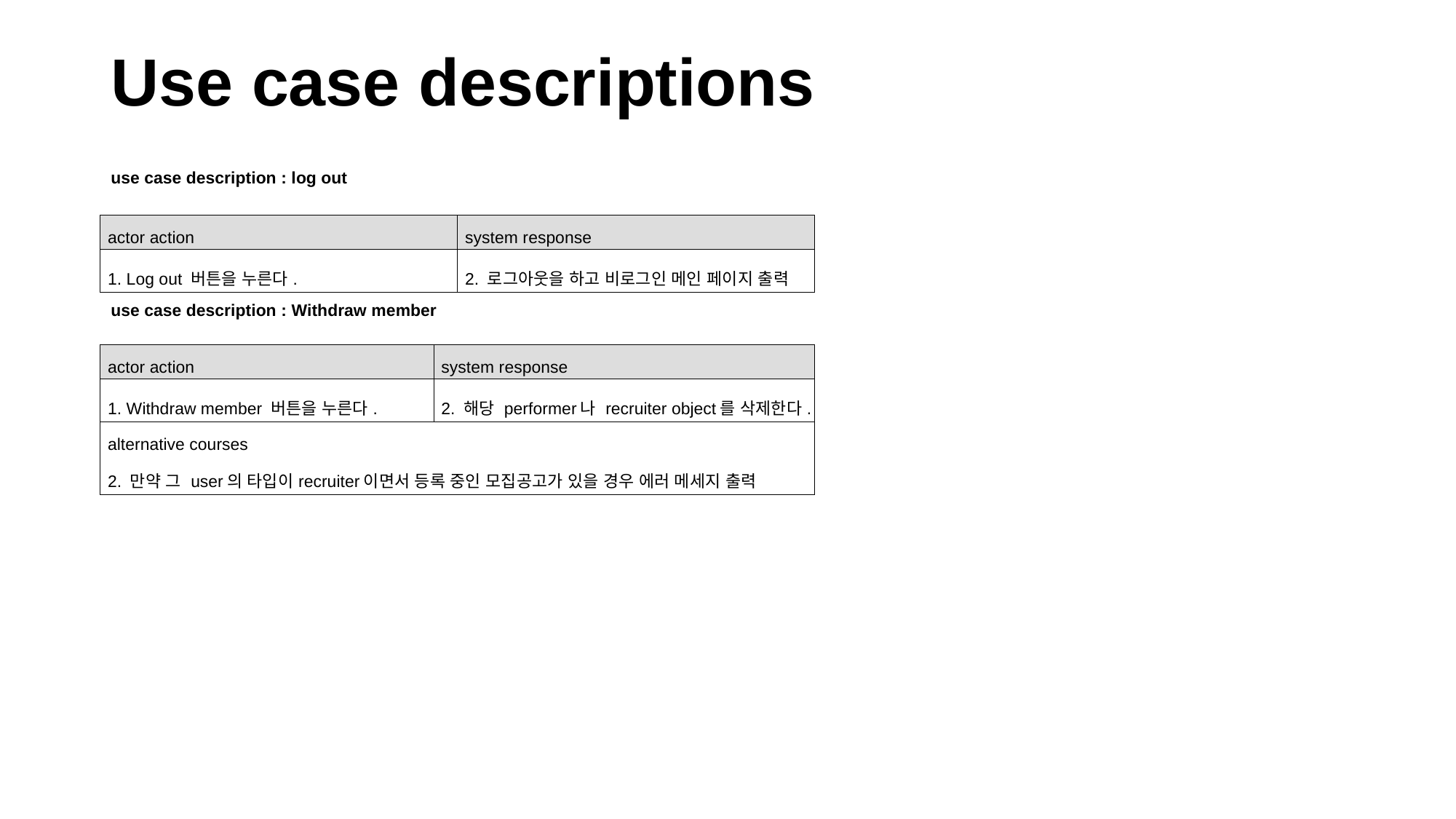

# Use case descriptions
use case description : log out

use case description : Withdraw member
| actor action | system response |
| --- | --- |
| 1. Log out 버튼을 누른다. | 2. 로그아웃을 하고 비로그인 메인 페이지 출력 |
| actor action | system response |
| --- | --- |
| 1. Withdraw member 버튼을 누른다. | 2. 해당 performer나 recruiter object를 삭제한다. |
| alternative courses 2. 만약 그 user의 타입이recruiter이면서 등록 중인 모집공고가 있을 경우 에러 메세지 출력 |  |